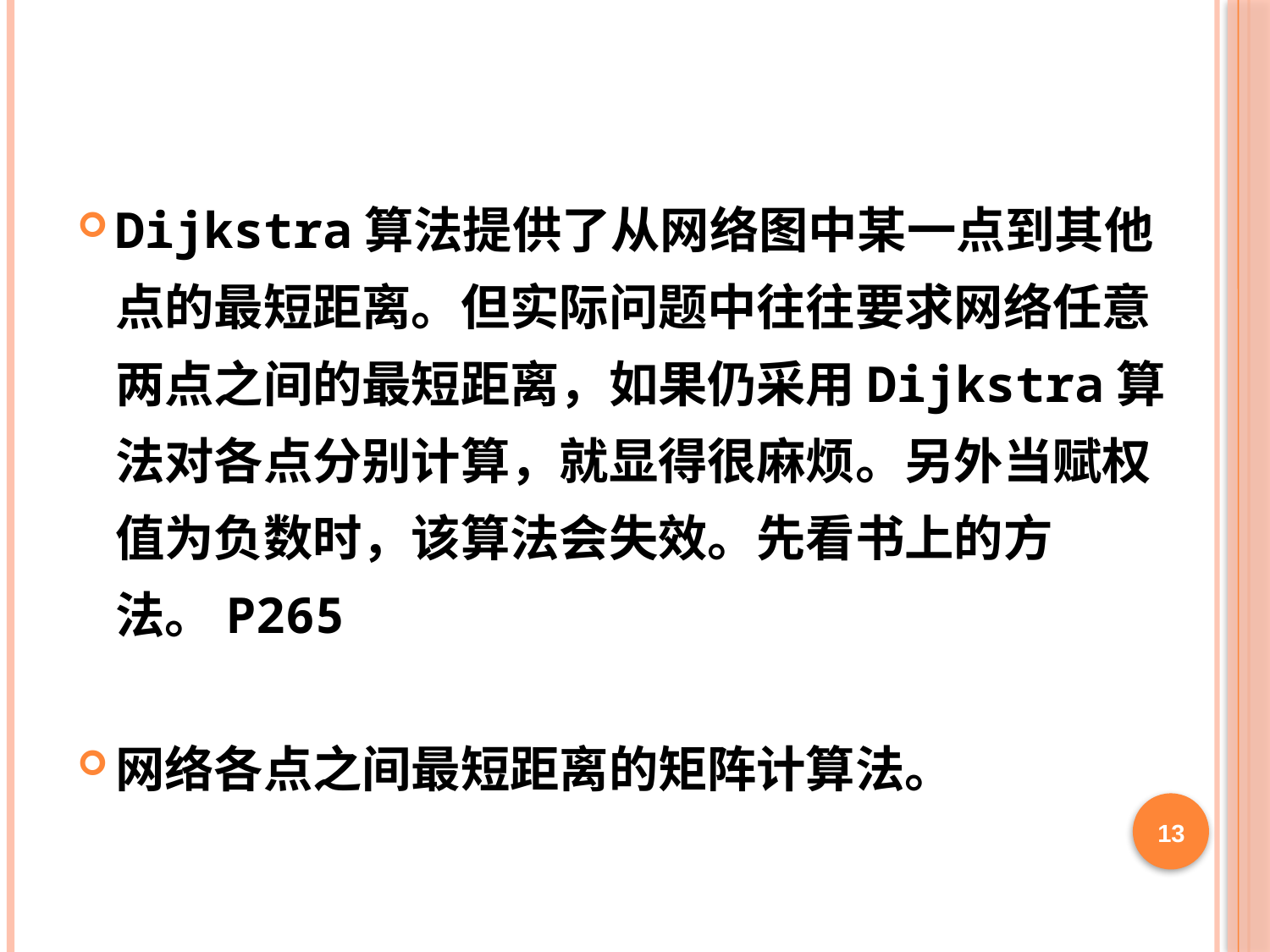

Dijkstra算法提供了从网络图中某一点到其他点的最短距离。但实际问题中往往要求网络任意两点之间的最短距离，如果仍采用Dijkstra算法对各点分别计算，就显得很麻烦。另外当赋权值为负数时，该算法会失效。先看书上的方法。P265

网络各点之间最短距离的矩阵计算法。
13